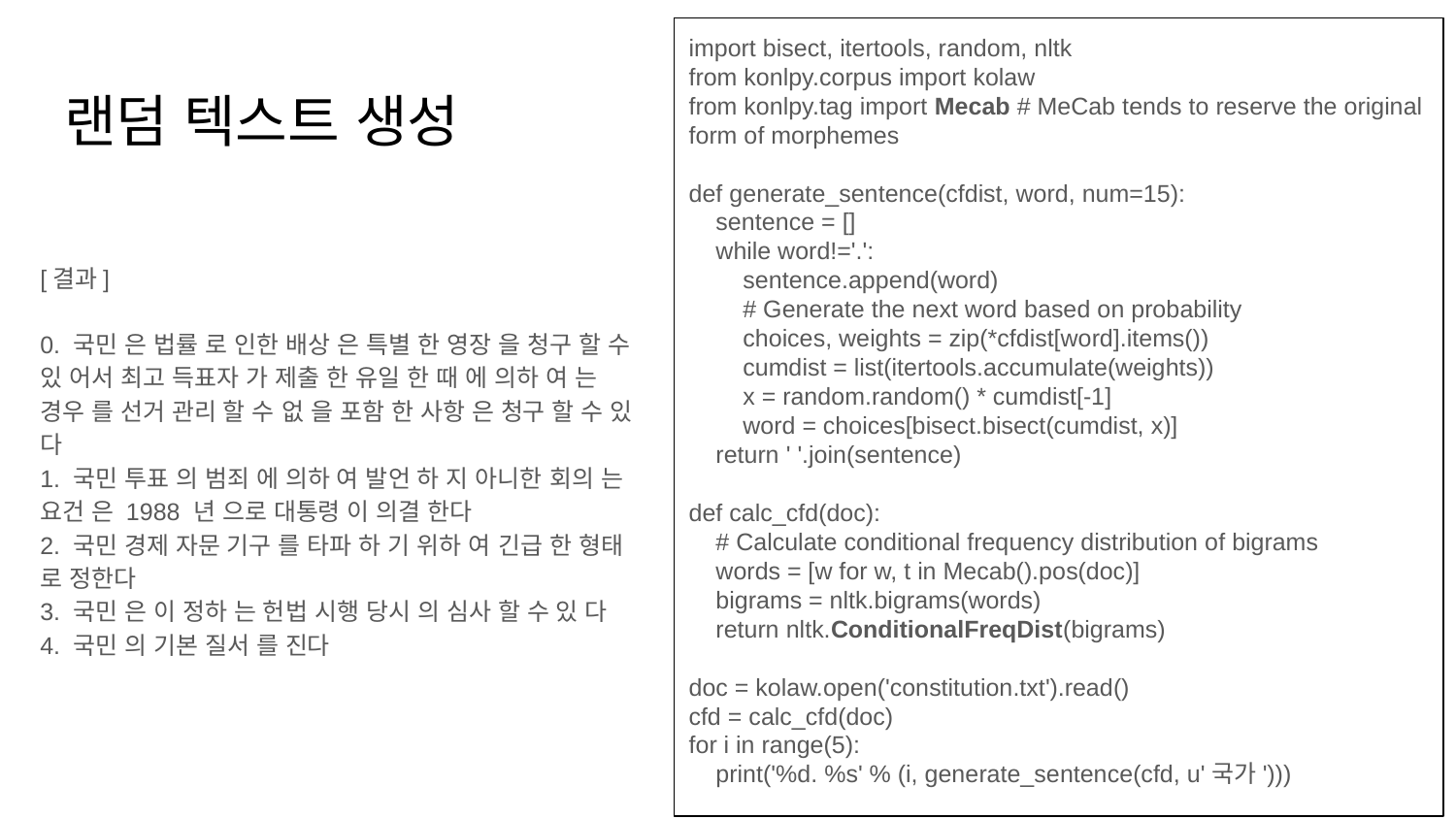

import bisect, itertools, random, nltk
from konlpy.corpus import kolaw
from konlpy.tag import Mecab # MeCab tends to reserve the original form of morphemes
def generate_sentence(cfdist, word, num=15):
    sentence = []
    while word!='.':
        sentence.append(word)
        # Generate the next word based on probability
        choices, weights = zip(*cfdist[word].items())
        cumdist = list(itertools.accumulate(weights))
        x = random.random() * cumdist[-1]
        word = choices[bisect.bisect(cumdist, x)]
    return ' '.join(sentence)
def calc_cfd(doc):
    # Calculate conditional frequency distribution of bigrams
    words = [w for w, t in Mecab().pos(doc)]
    bigrams = nltk.bigrams(words)
    return nltk.ConditionalFreqDist(bigrams)
doc = kolaw.open('constitution.txt').read()
cfd = calc_cfd(doc)
for i in range(5):
    print('%d. %s' % (i, generate_sentence(cfd, u'국가')))
# 랜덤 텍스트 생성

[결과]
0. 국민 은 법률 로 인한 배상 은 특별 한 영장 을 청구 할 수 있 어서 최고 득표자 가 제출 한 유일 한 때 에 의하 여 는 경우 를 선거 관리 할 수 없 을 포함 한 사항 은 청구 할 수 있 다
1. 국민 투표 의 범죄 에 의하 여 발언 하 지 아니한 회의 는 요건 은 1988 년 으로 대통령 이 의결 한다
2. 국민 경제 자문 기구 를 타파 하 기 위하 여 긴급 한 형태 로 정한다
3. 국민 은 이 정하 는 헌법 시행 당시 의 심사 할 수 있 다
4. 국민 의 기본 질서 를 진다